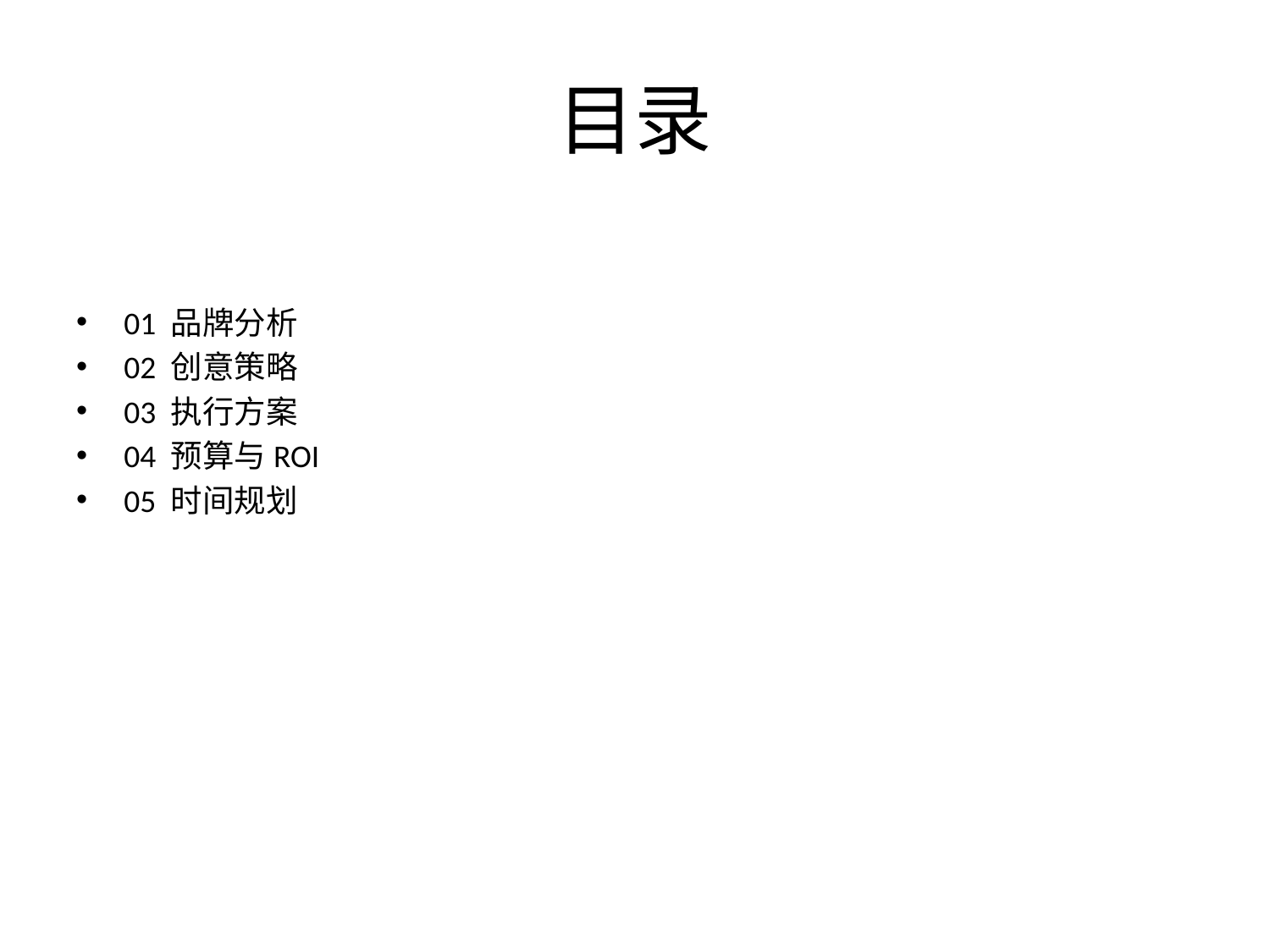

# 目录

01 品牌分析
02 创意策略
03 执行方案
04 预算与ROI
05 时间规划